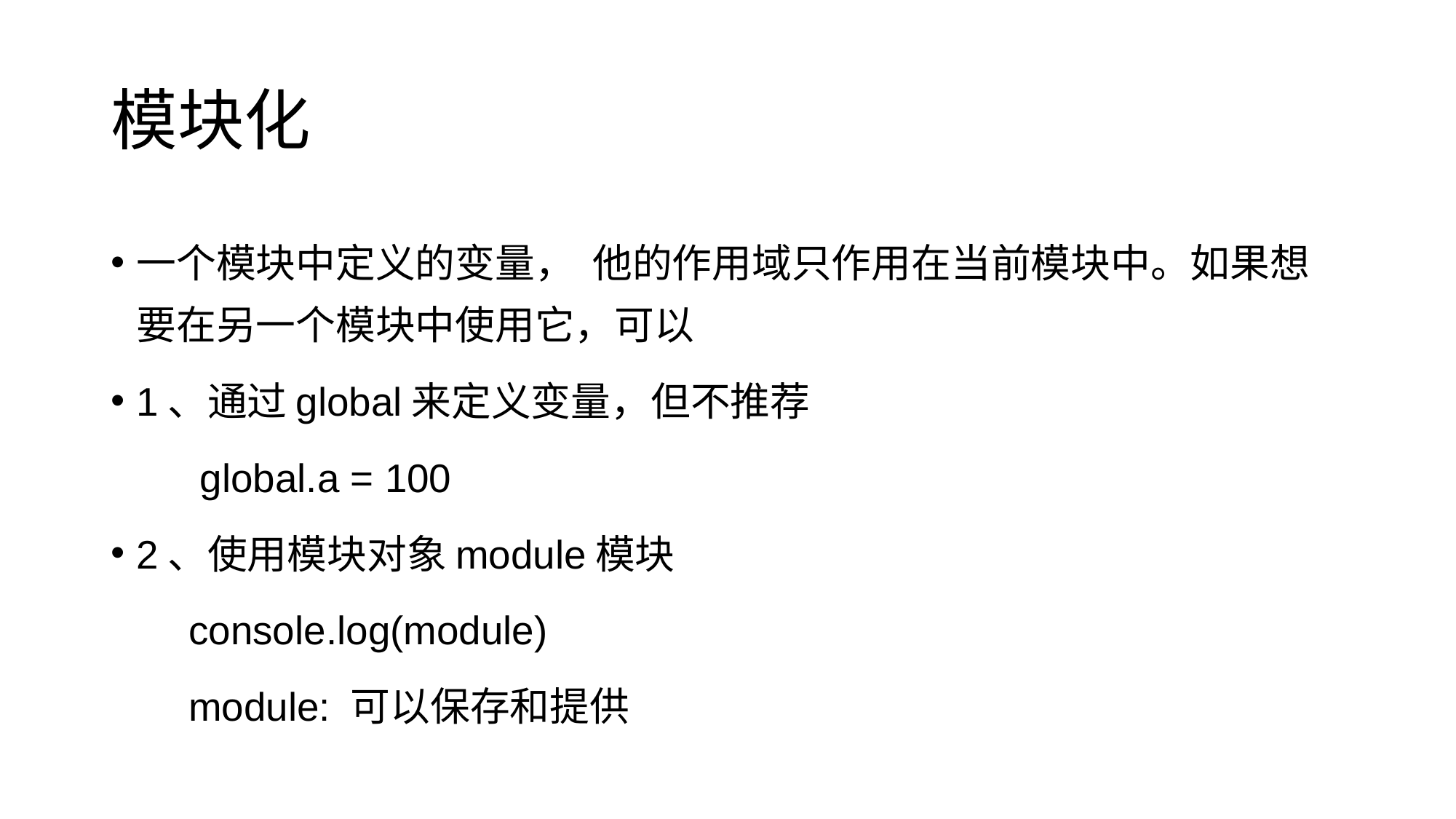

# 模块化
一个模块中定义的变量，  他的作用域只作用在当前模块中。如果想要在另一个模块中使用它，可以
1、通过global来定义变量，但不推荐
        global.a = 100
2、使用模块对象module模块
       console.log(module)
       module: 可以保存和提供